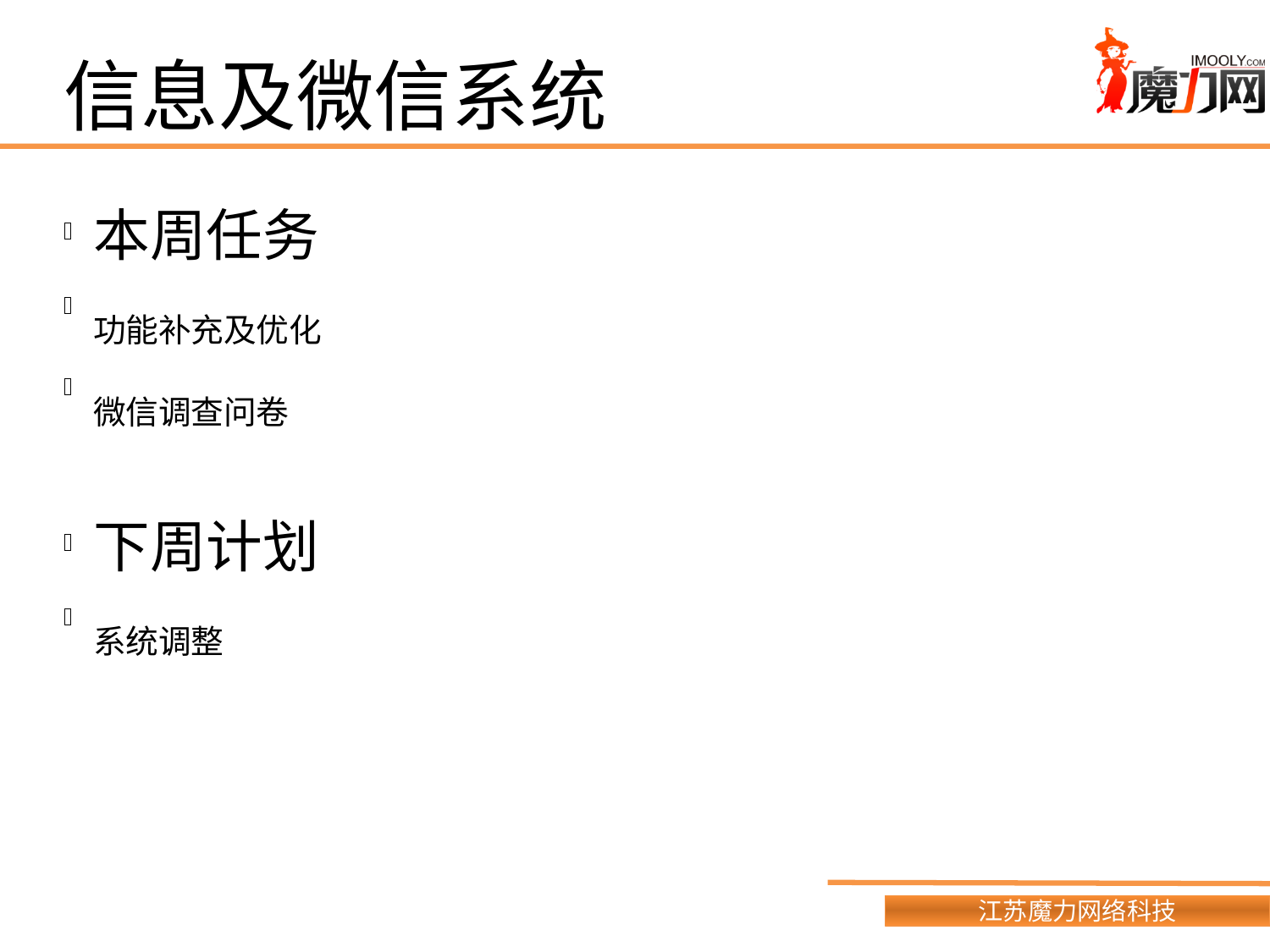

信息及微信系统

本周任务
功能补充及优化
微信调查问卷

下周计划
系统调整